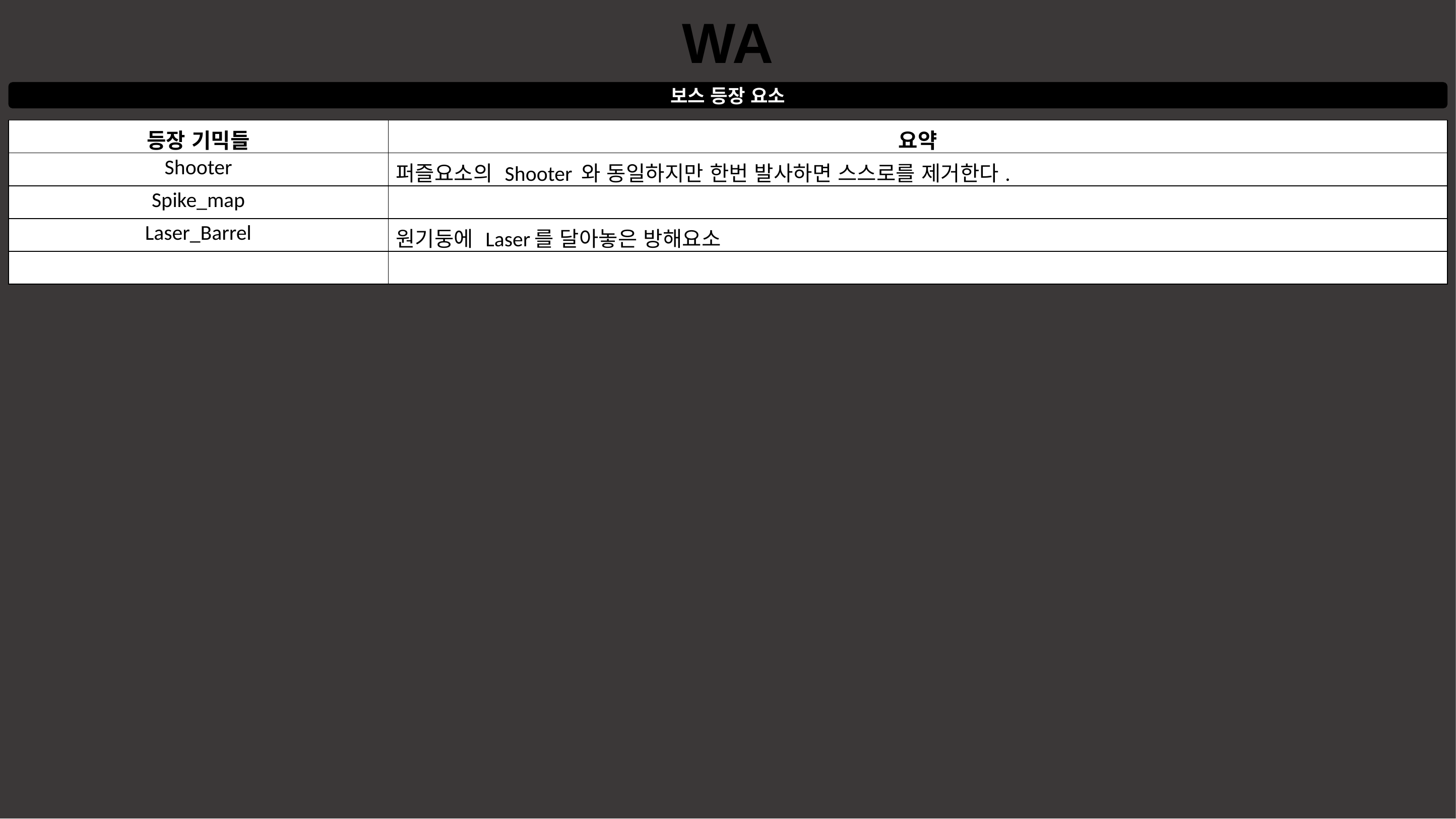

WA
보스 등장 요소
| 등장 기믹들 | 요약 |
| --- | --- |
| Shooter | 퍼즐요소의 Shooter 와 동일하지만 한번 발사하면 스스로를 제거한다. |
| Spike\_map |  |
| Laser\_Barrel | 원기둥에 Laser를 달아놓은 방해요소 |
|  |  |